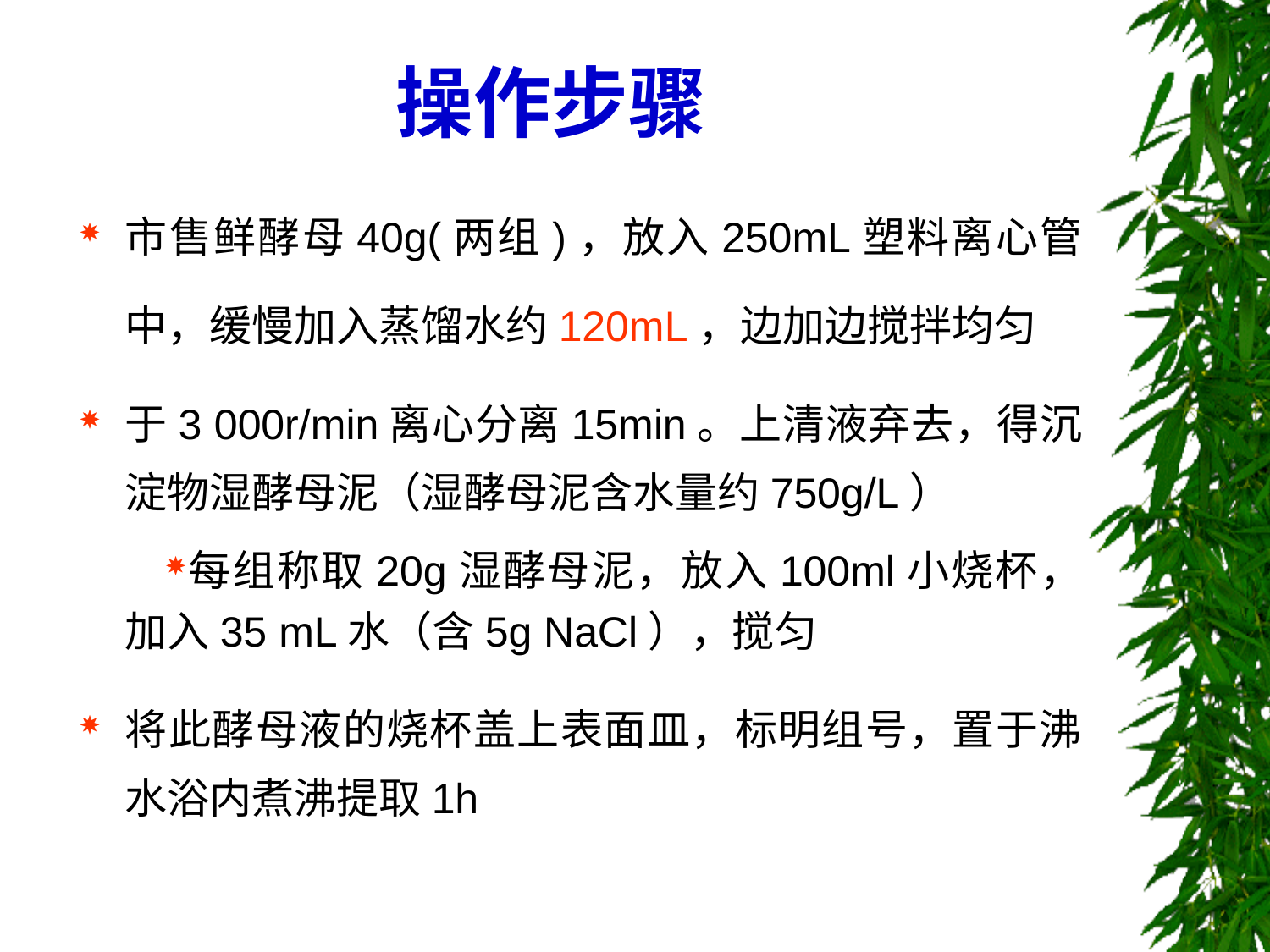

# 操作步骤
市售鲜酵母40g(两组)，放入250mL塑料离心管中，缓慢加入蒸馏水约120mL，边加边搅拌均匀
于3 000r/min离心分离15min。上清液弃去，得沉淀物湿酵母泥（湿酵母泥含水量约750g/L）
每组称取20g湿酵母泥，放入100ml小烧杯，加入35 mL水（含5g NaCl），搅匀
将此酵母液的烧杯盖上表面皿，标明组号，置于沸水浴内煮沸提取1h